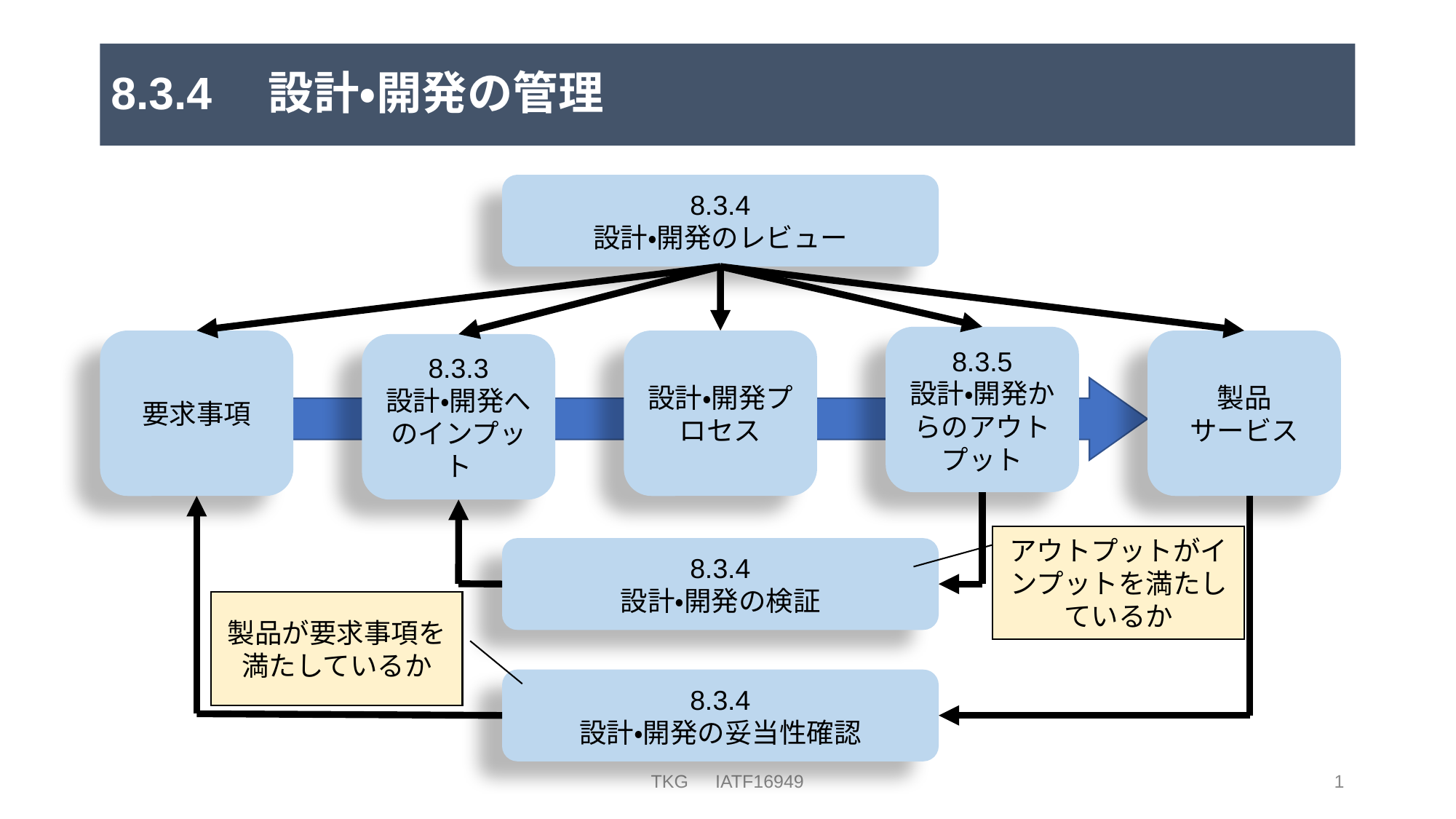

# 8.3.4　設計・開発の管理
8.3.4
設計・開発のレビュー
8.3.5
設計・開発からのアウトプット
製品
サービス
設計・開発プロセス
要求事項
8.3.3
設計・開発へのインプット

アウトプットがインプットを満たしているか
8.3.4
設計・開発の検証
製品が要求事項を満たしているか
8.3.4
設計・開発の妥当性確認
TKG　IATF16949
1